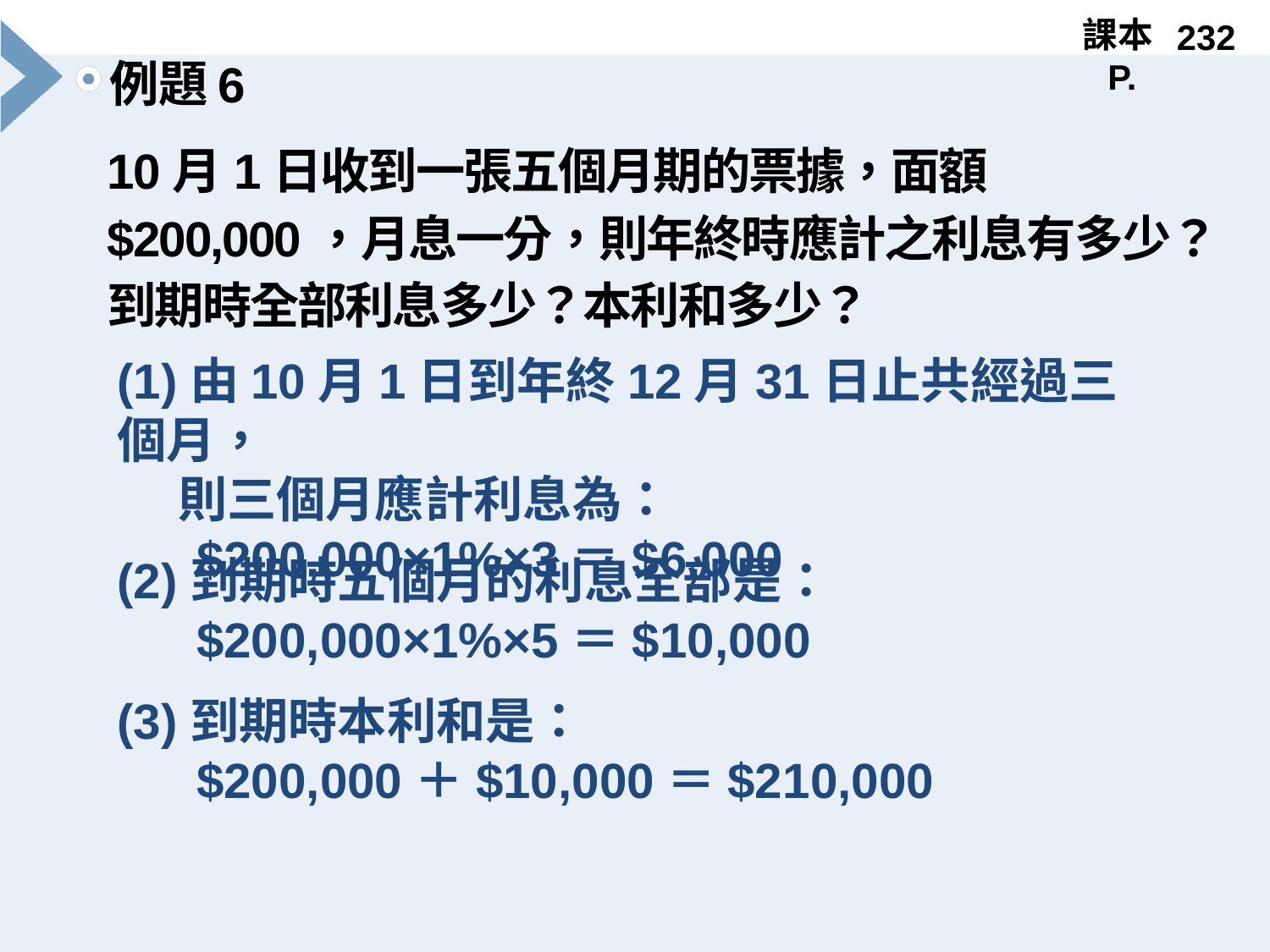

232
# 6
10月1日收到一張五個月期的票據，面額$200,000，月息一分，則年終時應計之利息有多少？到期時全部利息多少？本利和多少？
(1)由10月1日到年終12月31日止共經過三個月，
 　則三個月應計利息為：
      $200,000×1%×3＝$6,000
(2)到期時五個月的利息全部是：
      $200,000×1%×5＝$10,000
(3)到期時本利和是：
      $200,000＋$10,000＝$210,000